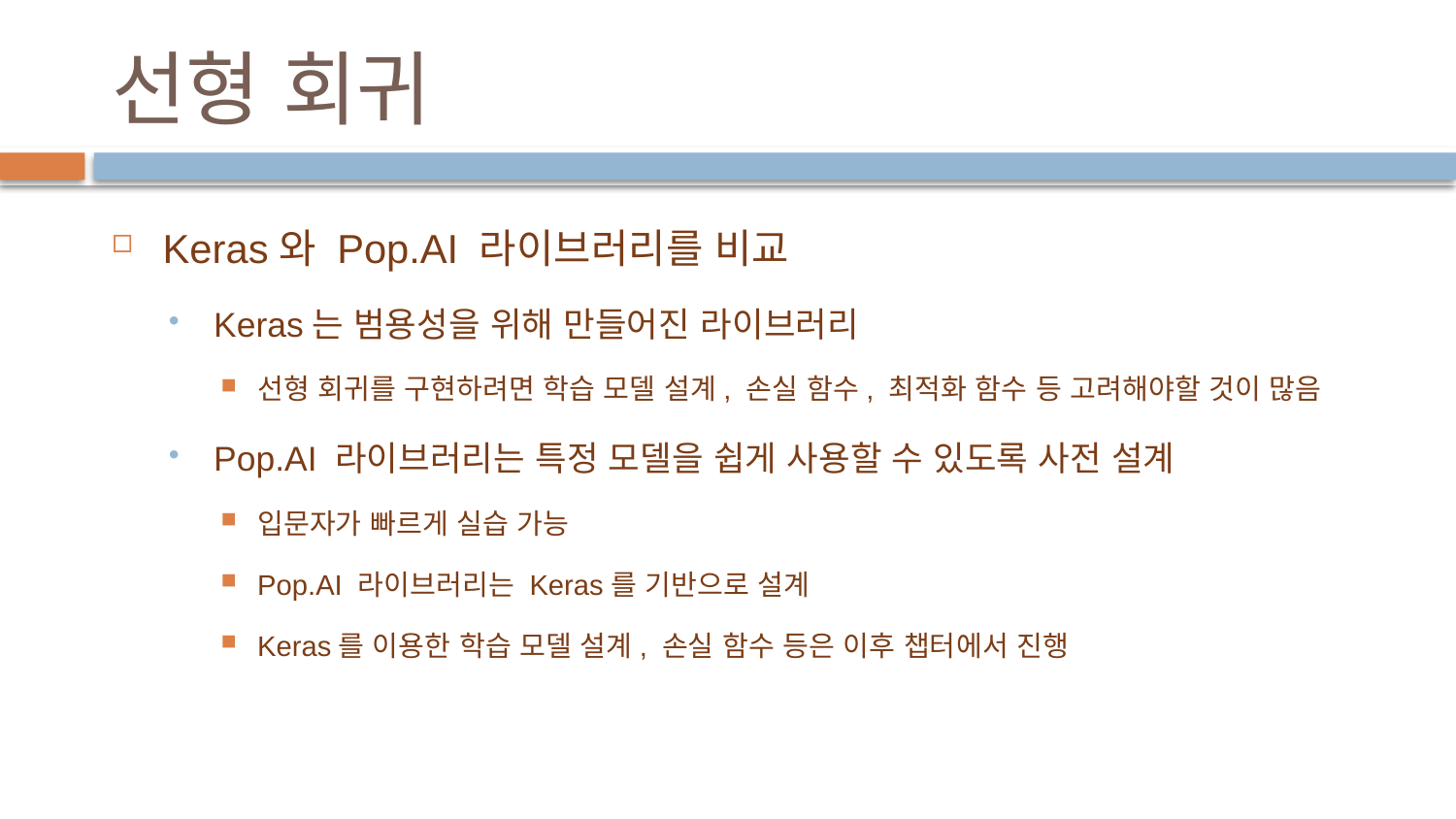

# 선형 회귀
Keras와 Pop.AI 라이브러리를 비교
Keras는 범용성을 위해 만들어진 라이브러리
선형 회귀를 구현하려면 학습 모델 설계, 손실 함수, 최적화 함수 등 고려해야할 것이 많음
Pop.AI 라이브러리는 특정 모델을 쉽게 사용할 수 있도록 사전 설계
입문자가 빠르게 실습 가능
Pop.AI 라이브러리는 Keras를 기반으로 설계
Keras를 이용한 학습 모델 설계, 손실 함수 등은 이후 챕터에서 진행